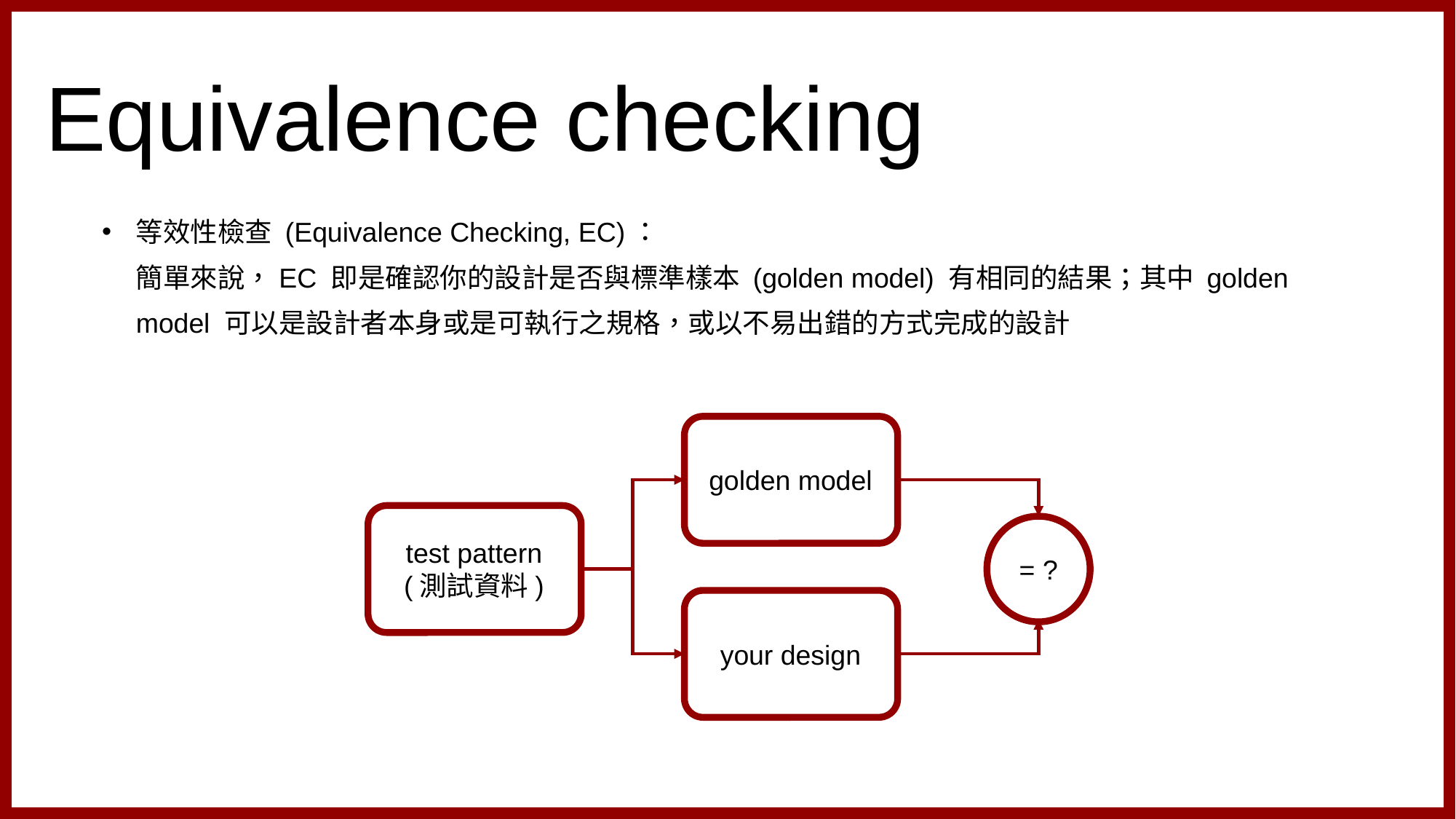

Equivalence checking
等效性檢查 (Equivalence Checking, EC)：
簡單來說，EC 即是確認你的設計是否與標準樣本 (golden model) 有相同的結果；其中 golden model 可以是設計者本身或是可執行之規格，或以不易出錯的方式完成的設計

golden model

test pattern
(測試資料)

= ?

your design